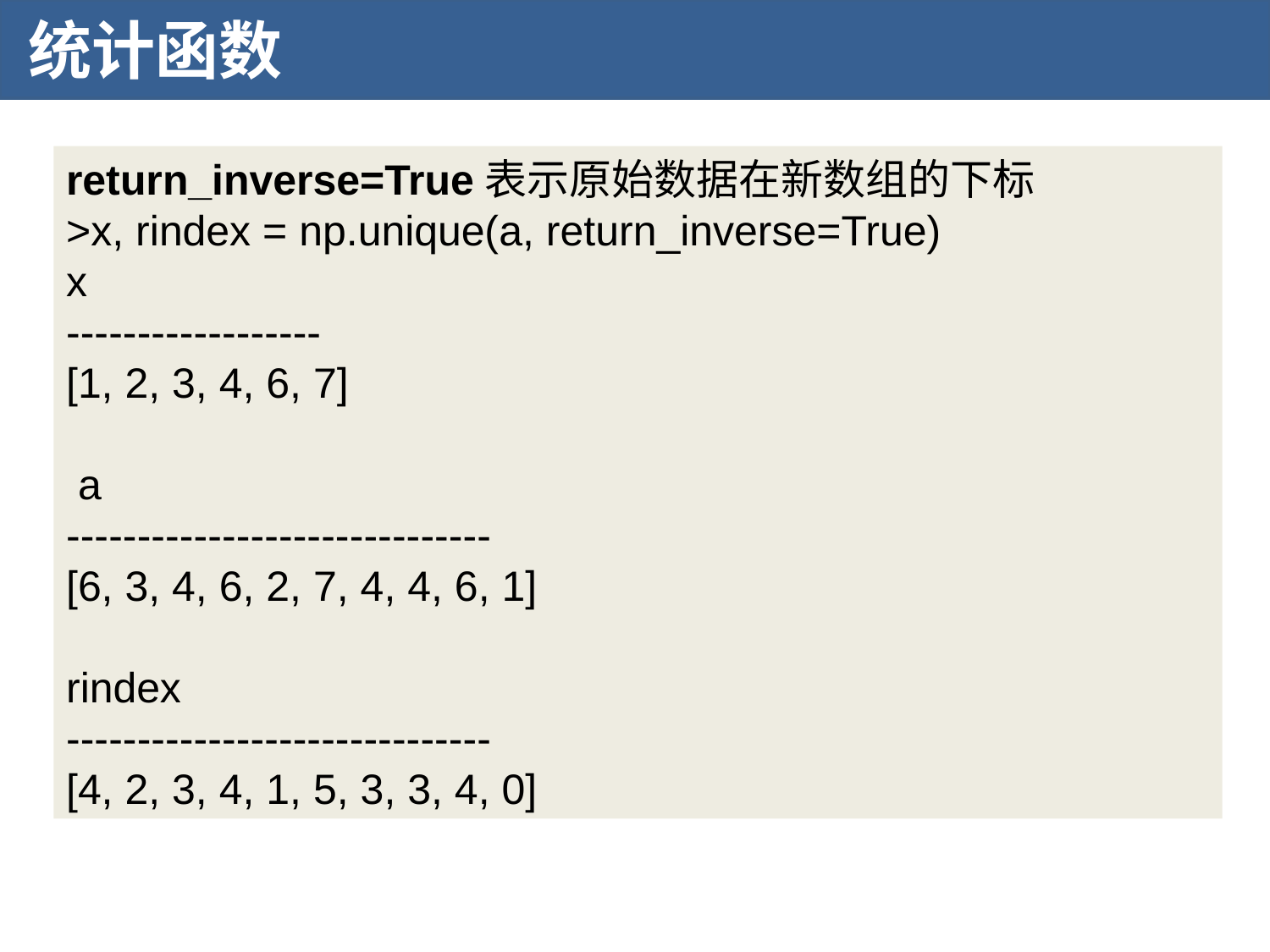

统计函数
return_inverse=True表示原始数据在新数组的下标
>x, rindex = np.unique(a, return_inverse=True)
x
------------------
[1, 2, 3, 4, 6, 7]

 a
------------------------------
[6, 3, 4, 6, 2, 7, 4, 4, 6, 1]

rindex
------------------------------
[4, 2, 3, 4, 1, 5, 3, 3, 4, 0]